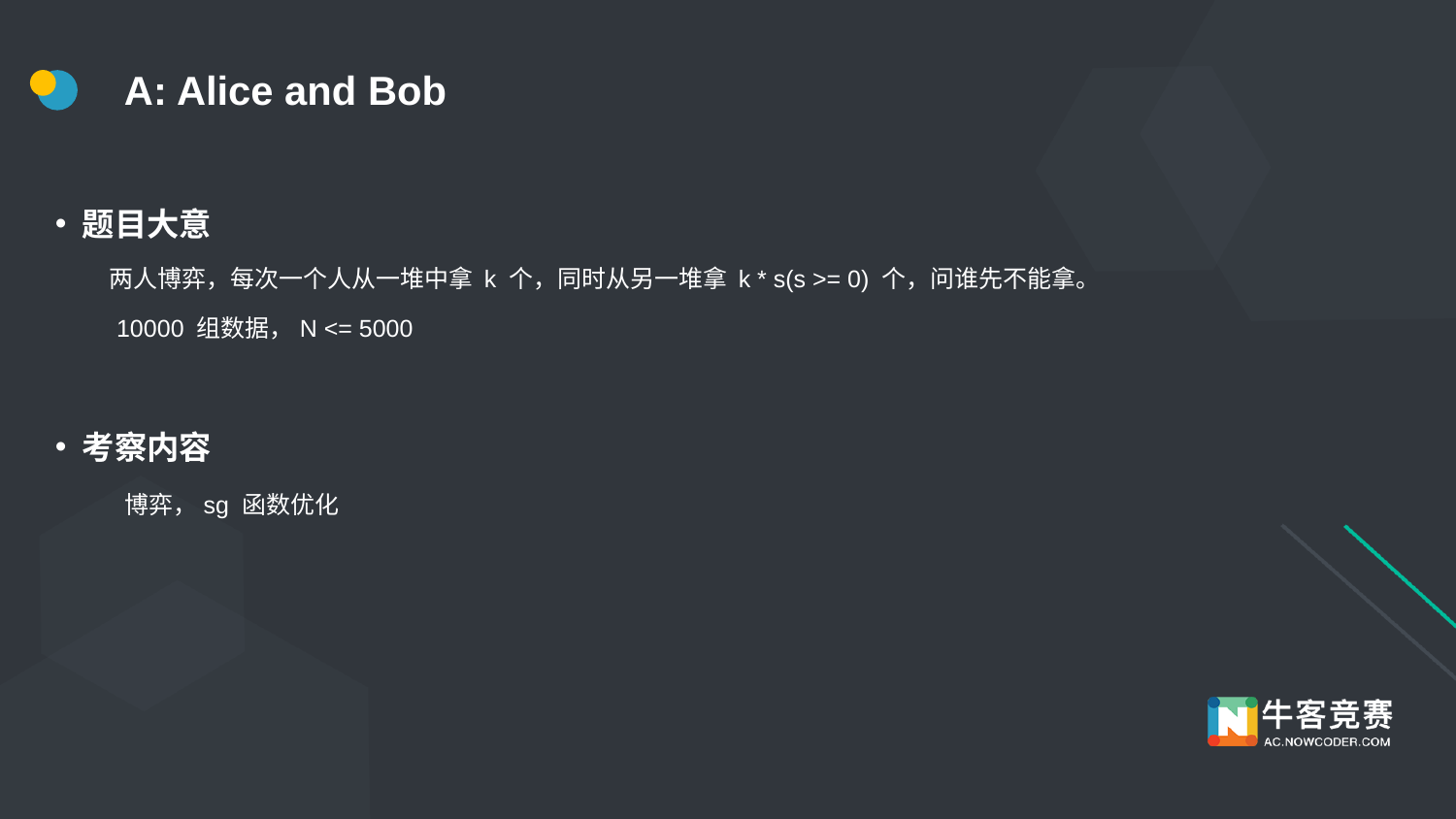

# A: Alice and Bob
题目大意
         两人博弈，每次一个人从一堆中拿 k 个，同时从另一堆拿 k * s(s >= 0) 个，问谁先不能拿。
         10000 组数据，N <= 5000

考察内容
 博弈，sg 函数优化